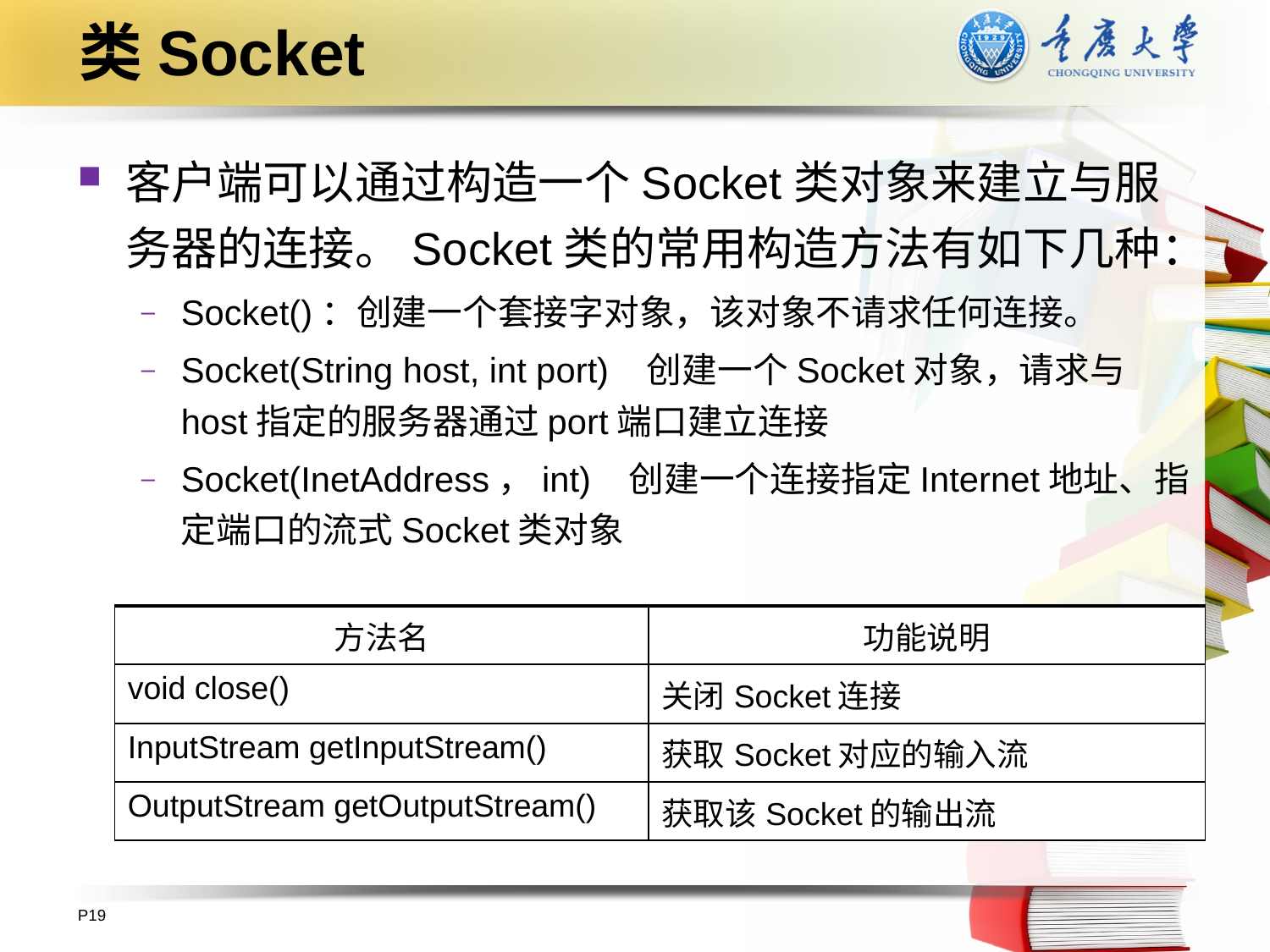

# 类Socket
客户端可以通过构造一个Socket类对象来建立与服务器的连接。Socket类的常用构造方法有如下几种：
Socket()：创建一个套接字对象，该对象不请求任何连接。
Socket(String host, int port)   创建一个Socket对象，请求与host指定的服务器通过port端口建立连接
Socket(InetAddress，int)   创建一个连接指定Internet地址、指定端口的流式Socket类对象

| 方法名 | 功能说明 |
| --- | --- |
| void close() | 关闭Socket连接 |
| InputStream getInputStream() | 获取Socket对应的输入流 |
| OutputStream getOutputStream() | 获取该Socket的输出流 |
P19